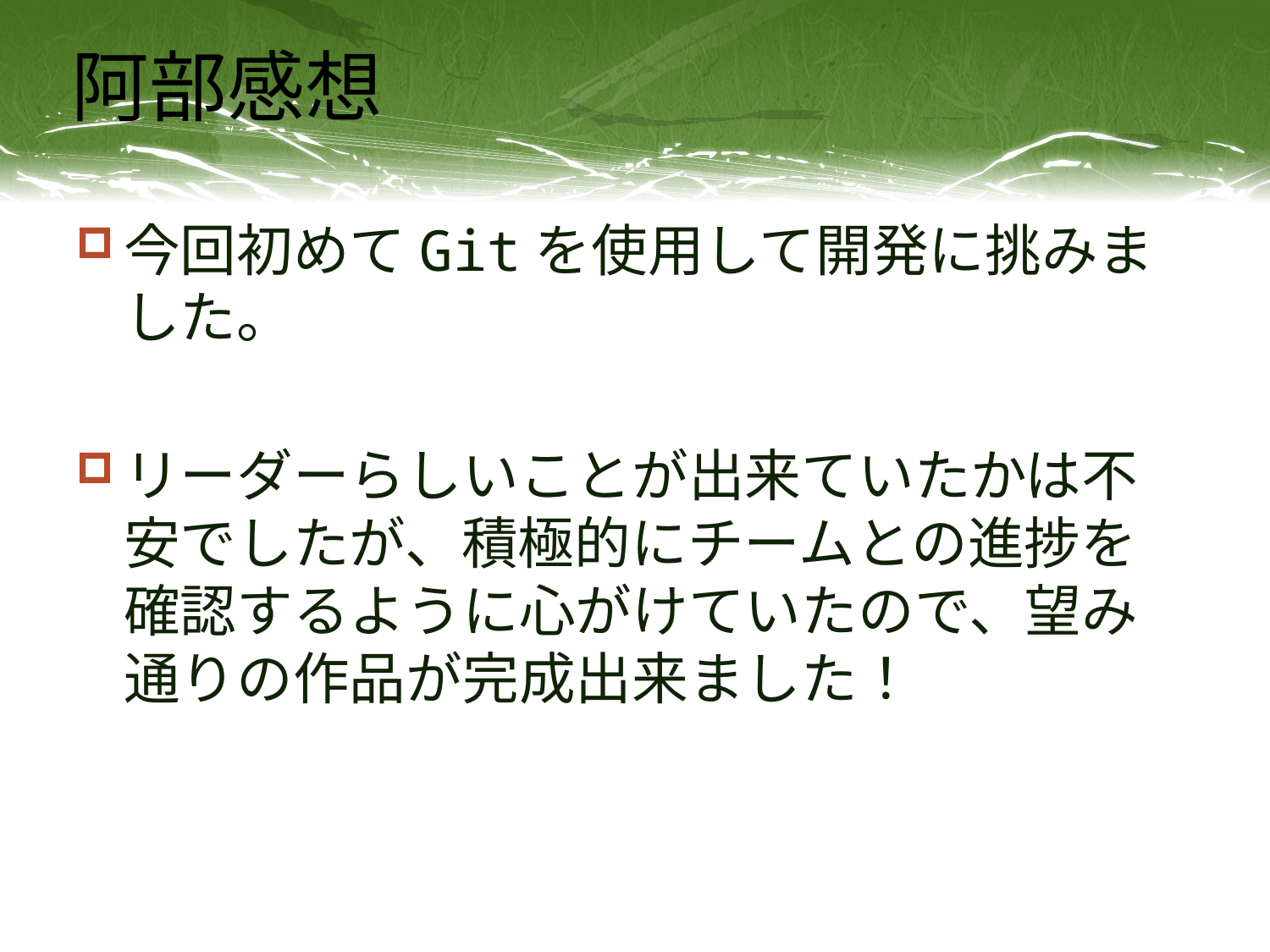

# 阿部感想
今回初めてGitを使用して開発に挑みました。

リーダーらしいことが出来ていたかは不安でしたが、積極的にチームとの進捗を確認するように心がけていたので、望み通りの作品が完成出来ました！